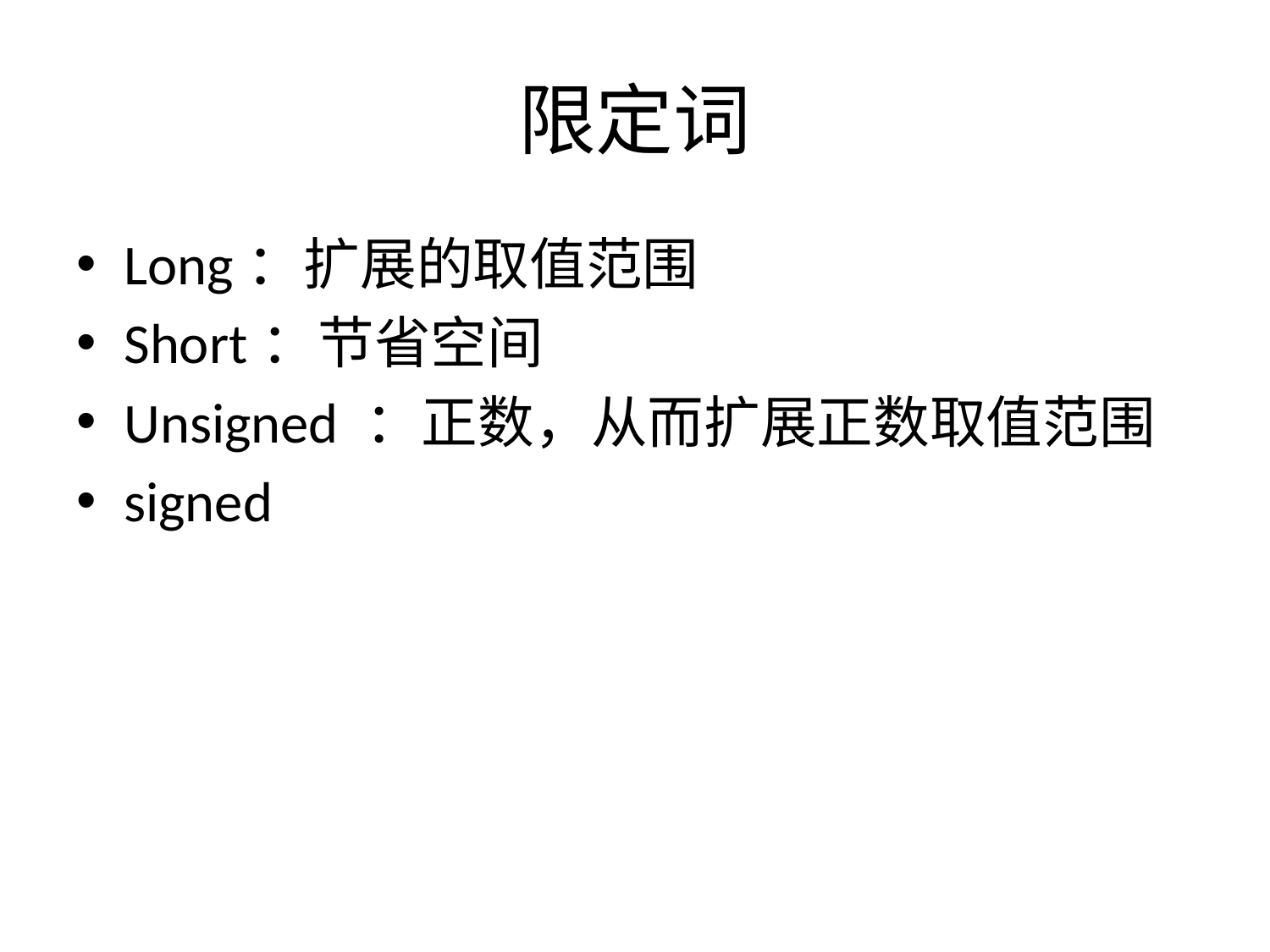

# 限定词
Long：扩展的取值范围
Short：节省空间
Unsigned ：正数，从而扩展正数取值范围
signed